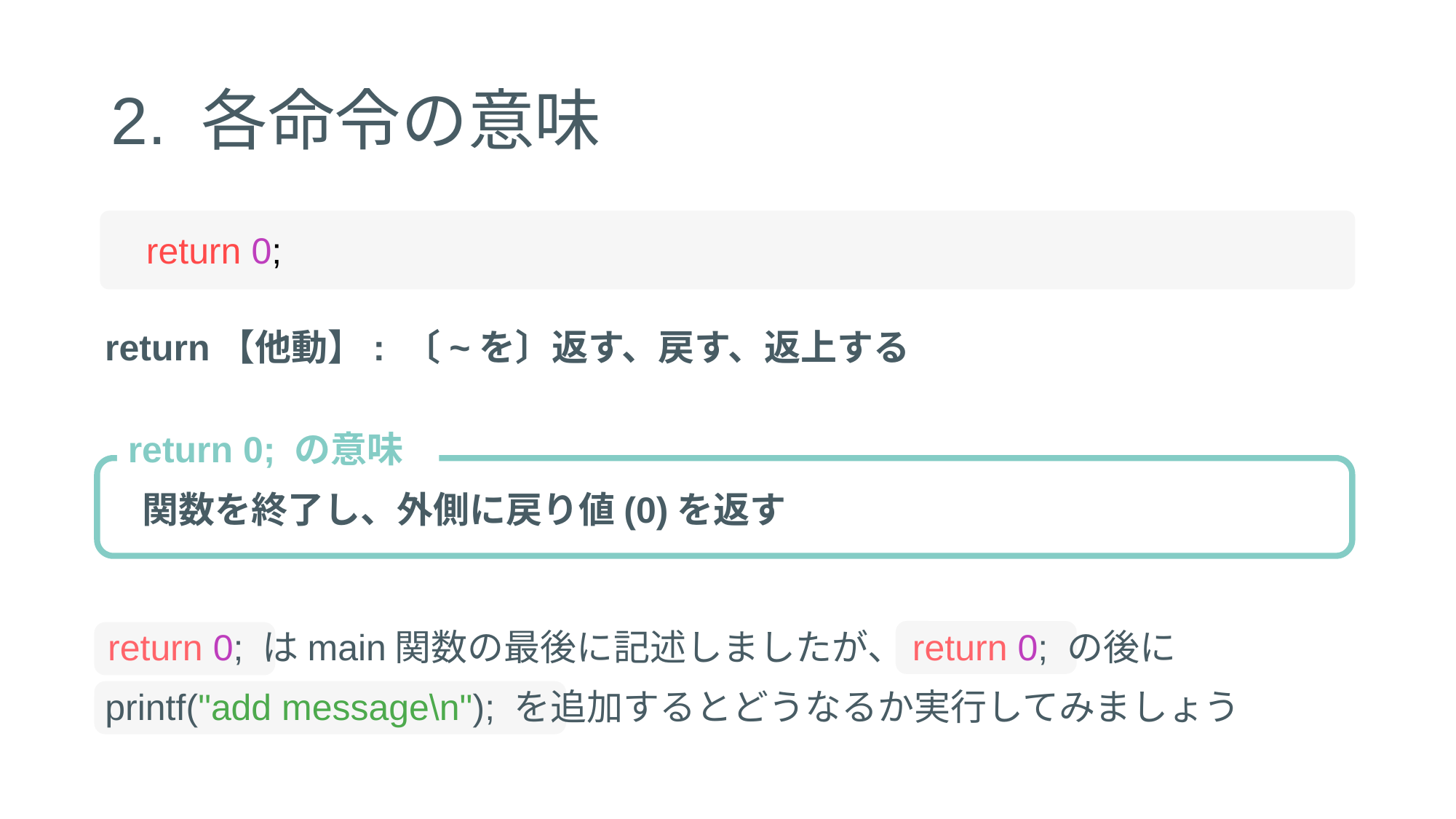

# 2. 各命令の意味

return 0;
return【他動】: 〔~を〕返す、戻す、返上する
return 0; の意味

関数を終了し、外側に戻り値(0)を返す
return 0; はmain関数の最後に記述しましたが、return 0; の後に

printf("add message\n"); を追加するとどうなるか実行してみましょう